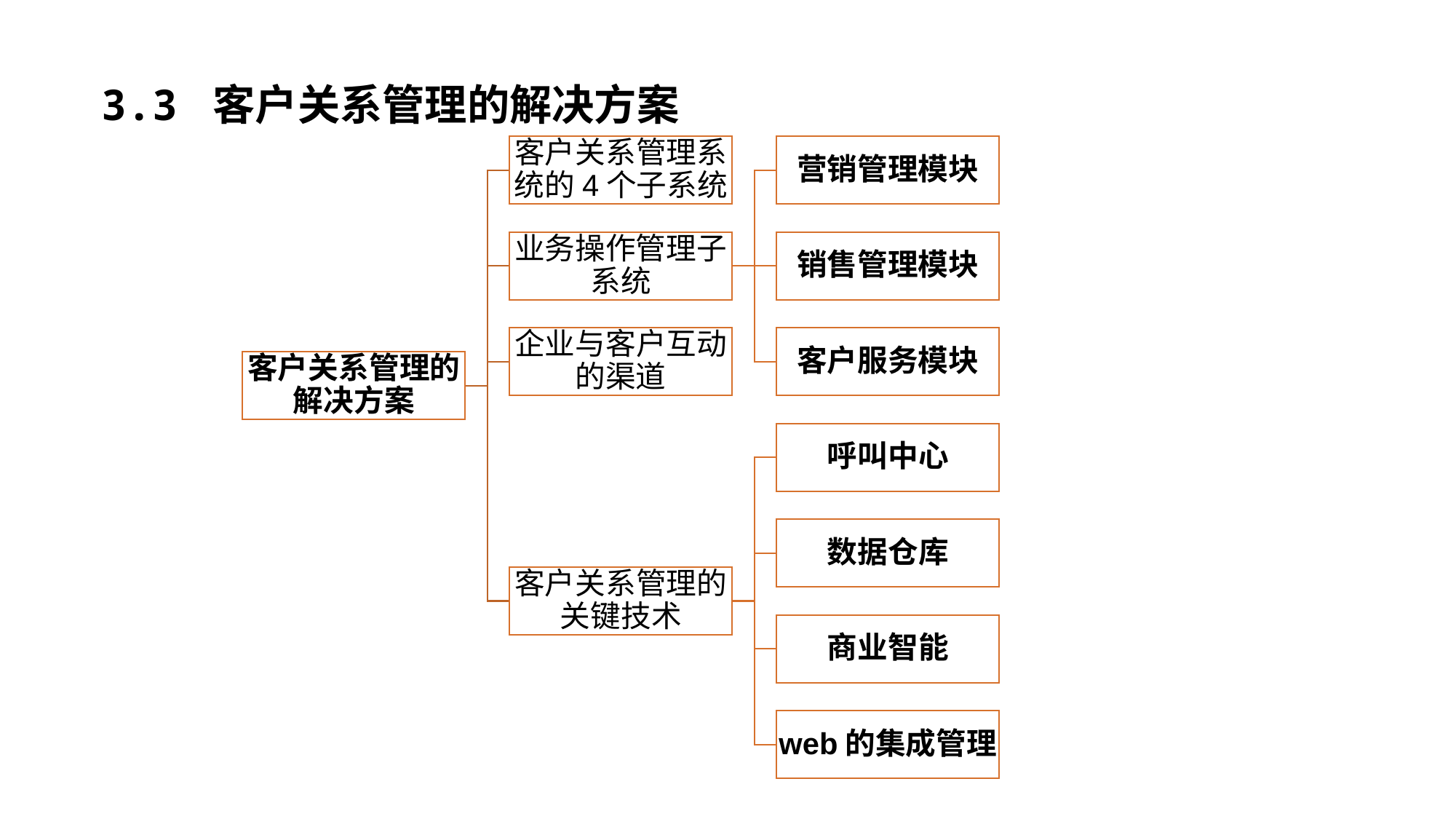

3.3 客户关系管理的解决方案
客户关系管理的解决方案
客户关系管理系统的4个子系统
业务操作管理子系统
营销管理模块
销售管理模块
客户服务模块
企业与客户互动的渠道
客户关系管理的关键技术
呼叫中心
数据仓库
商业智能
web的集成管理